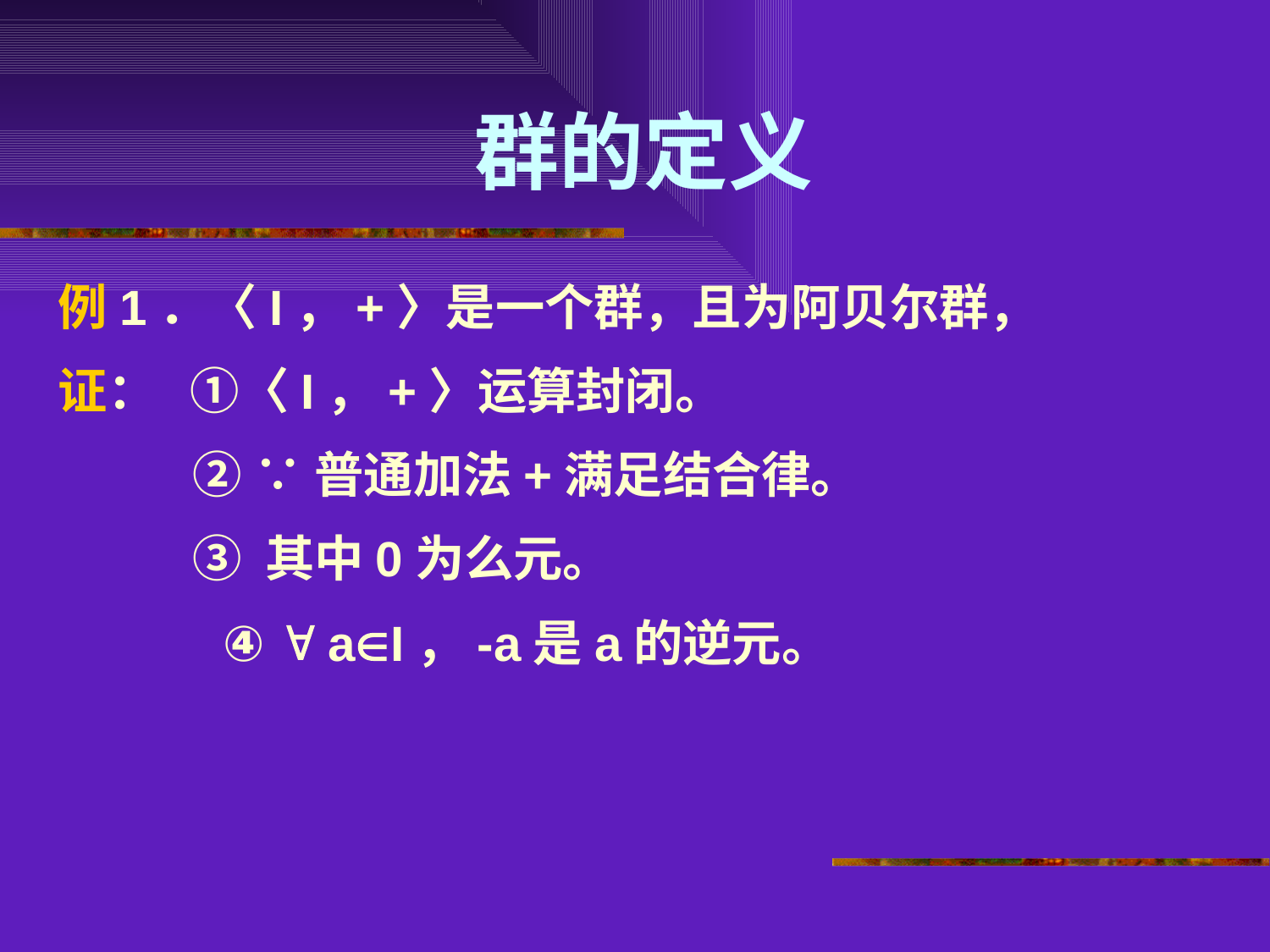

# 群的定义
例1．〈I，+〉是一个群，且为阿贝尔群，
证：   ①〈I，+〉运算封闭。
            ② ∵普通加法+满足结合律。
            ③ 其中0为么元。
            ④ ∀ a∈I，-a是a的逆元。